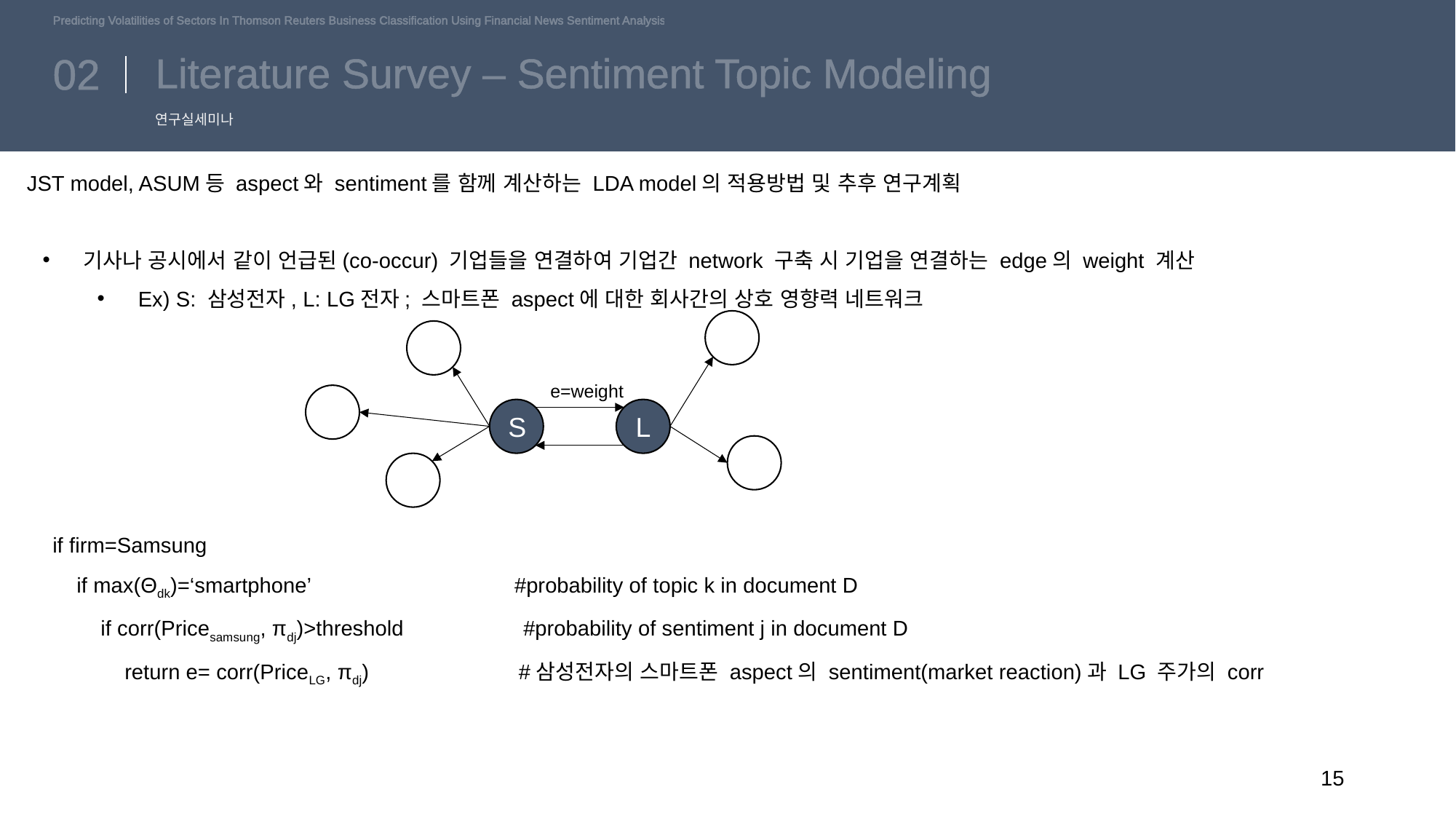

Predicting Volatilities of Sectors In Thomson Reuters Business Classification Using Financial News Sentiment Analysis
# Literature Survey – Sentiment Topic Modeling
02
연구실세미나
JST model, ASUM등 aspect와 sentiment를 함께 계산하는 LDA model의 적용방법 및 추후 연구계획
기사나 공시에서 같이 언급된(co-occur) 기업들을 연결하여 기업간 network 구축 시 기업을 연결하는 edge의 weight 계산
Ex) S: 삼성전자, L: LG전자; 스마트폰 aspect에 대한 회사간의 상호 영향력 네트워크

e=weight

S
L

if firm=Samsung
    if max(Θdk)=‘smartphone’                                  #probability of topic k in document D
        if corr(Pricesamsung, πdj)>threshold                    #probability of sentiment j in document D
            return e= corr(PriceLG, πdj)                         #삼성전자의 스마트폰 aspect의 sentiment(market reaction)과 LG 주가의 corr
15